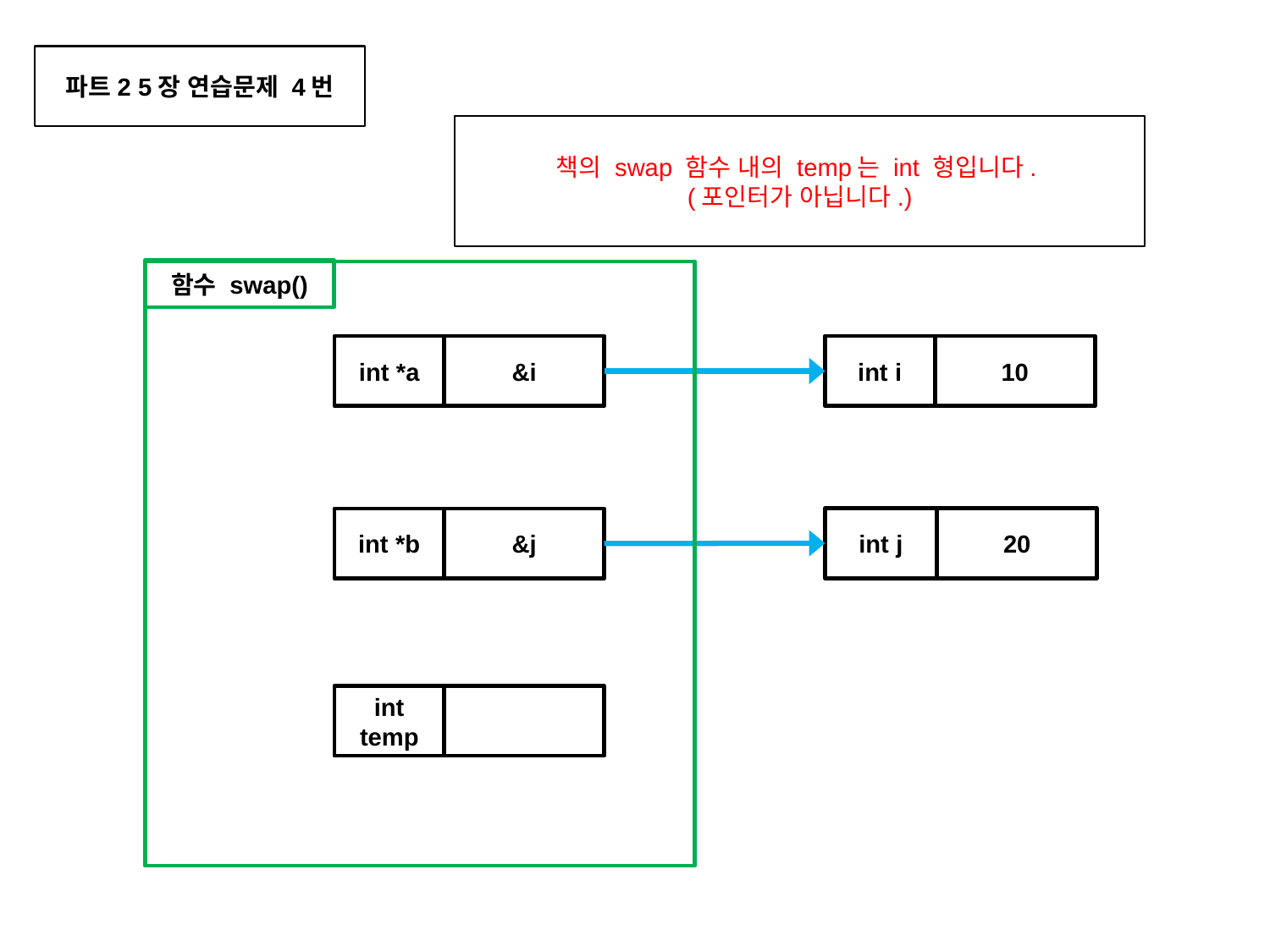

파트2 5장 연습문제 4번
책의 swap 함수 내의 temp는 int 형입니다.
(포인터가 아닙니다.)
함수 swap()

int *a
&i
int i
10
int j
20
int *b
&j
int temp